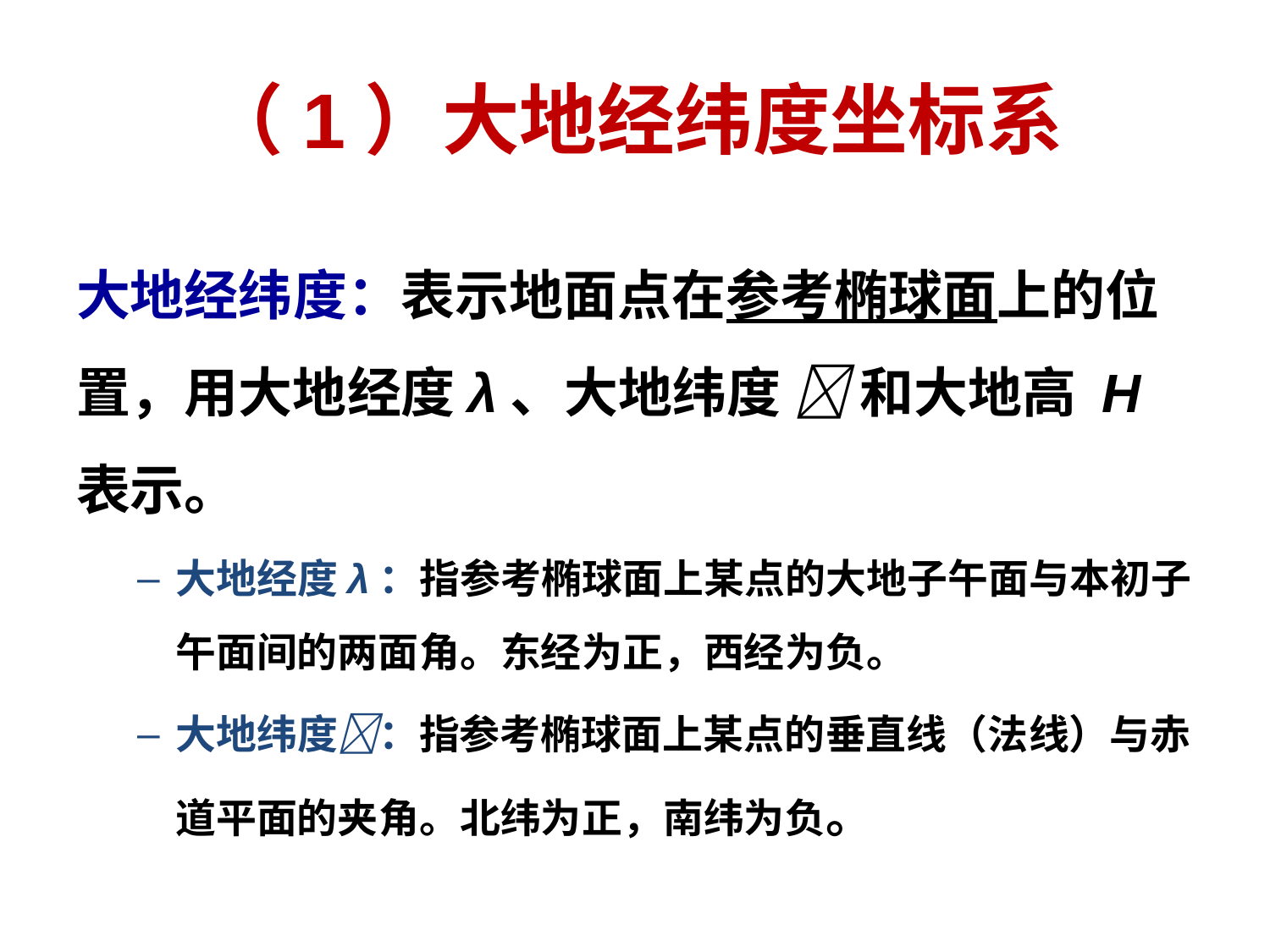

# （1）大地经纬度坐标系
大地经纬度：表示地面点在参考椭球面上的位置，用大地经度λ、大地纬度 ϕ 和大地高 H 表示。
大地经度λ：指参考椭球面上某点的大地子午面与本初子午面间的两面角。东经为正，西经为负。
大地纬度ϕ：指参考椭球面上某点的垂直线（法线）与赤道平面的夹角。北纬为正，南纬为负。